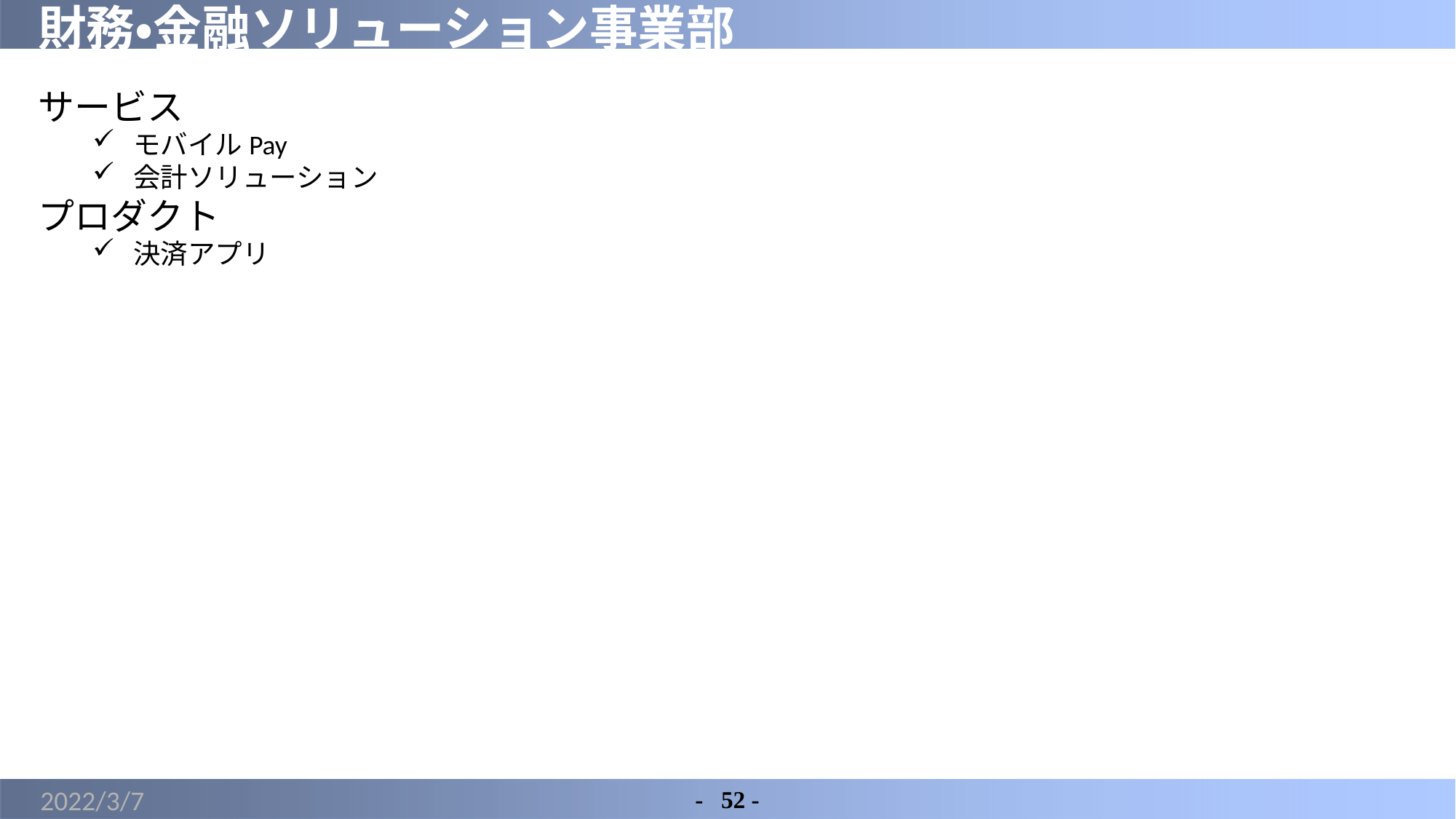

# 財務・金融ソリューション事業部
サービス
モバイルPay
会計ソリューション
プロダクト
決済アプリ

2022/3/7
-	52 -